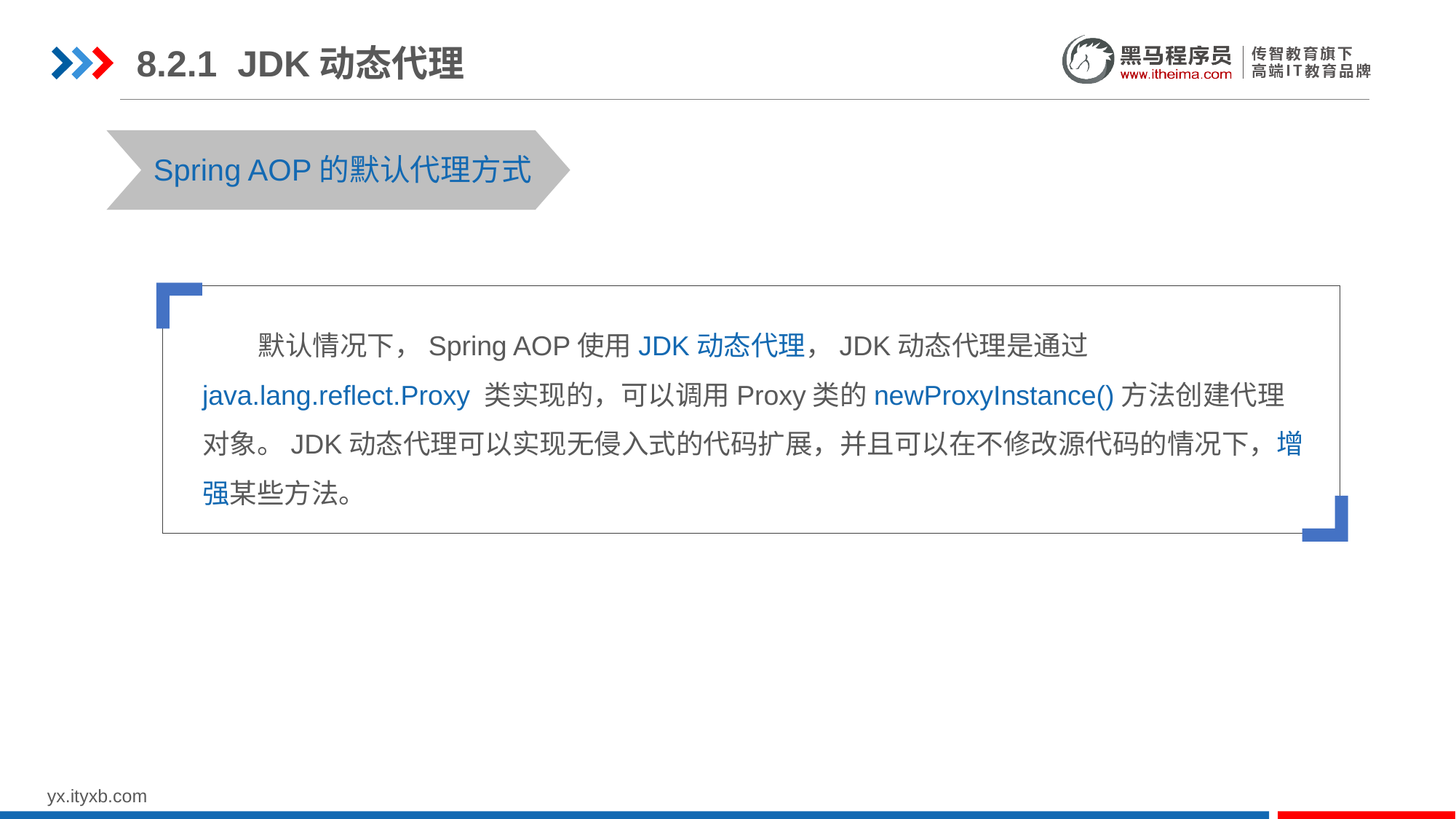

8.2.1  JDK动态代理

Spring AOP的默认代理方式

        默认情况下，Spring AOP使用JDK动态代理，JDK动态代理是通过java.lang.reflect.Proxy 类实现的，可以调用Proxy类的newProxyInstance()方法创建代理对象。JDK动态代理可以实现无侵入式的代码扩展，并且可以在不修改源代码的情况下，增强某些方法。